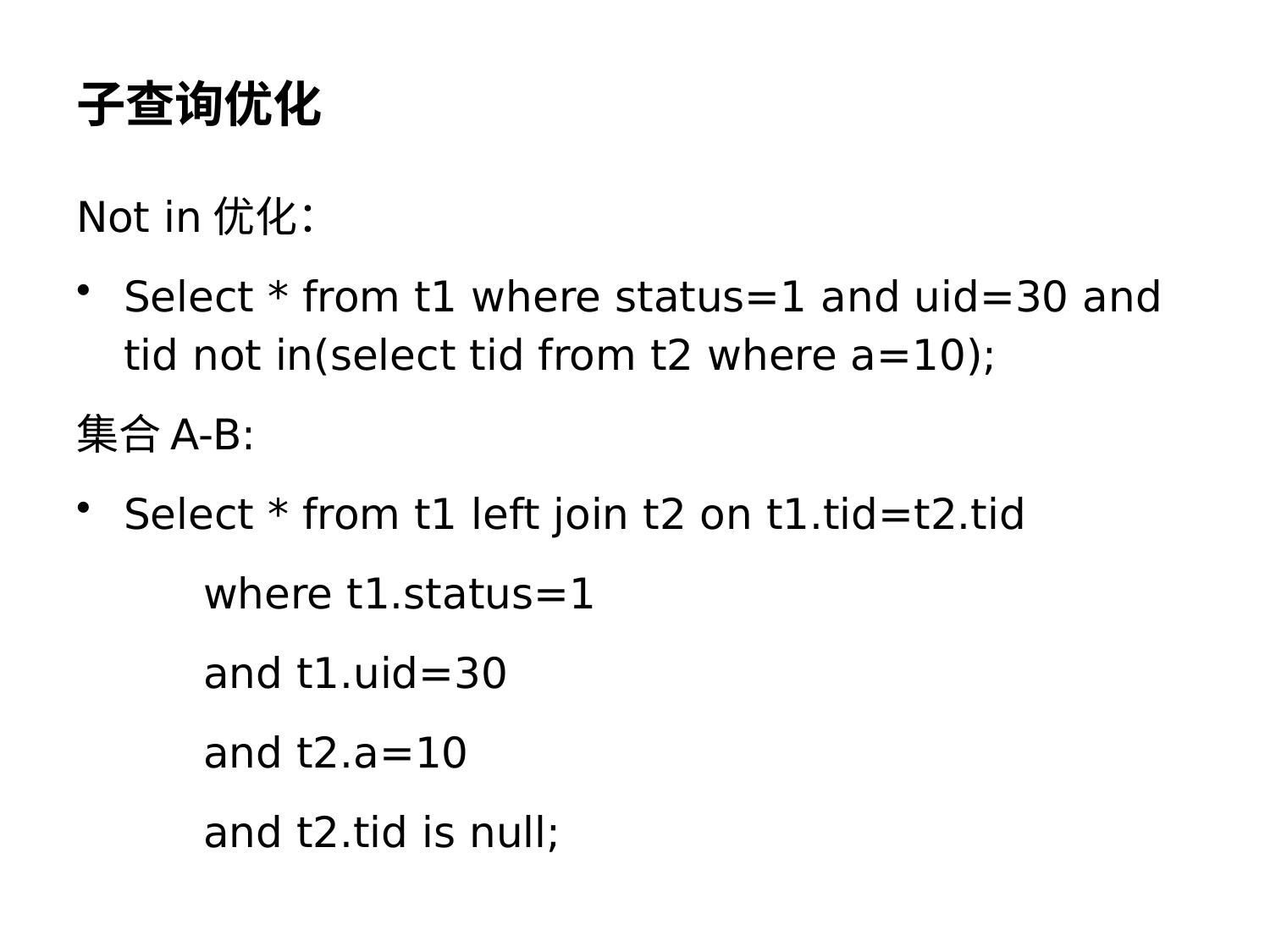

# 子查询优化
Not in优化：
Select * from t1 where status=1 and uid=30 and tid not in(select tid from t2 where a=10);
集合A-B:
Select * from t1 left join t2 on t1.tid=t2.tid
	where t1.status=1
	and t1.uid=30
	and t2.a=10
	and t2.tid is null;